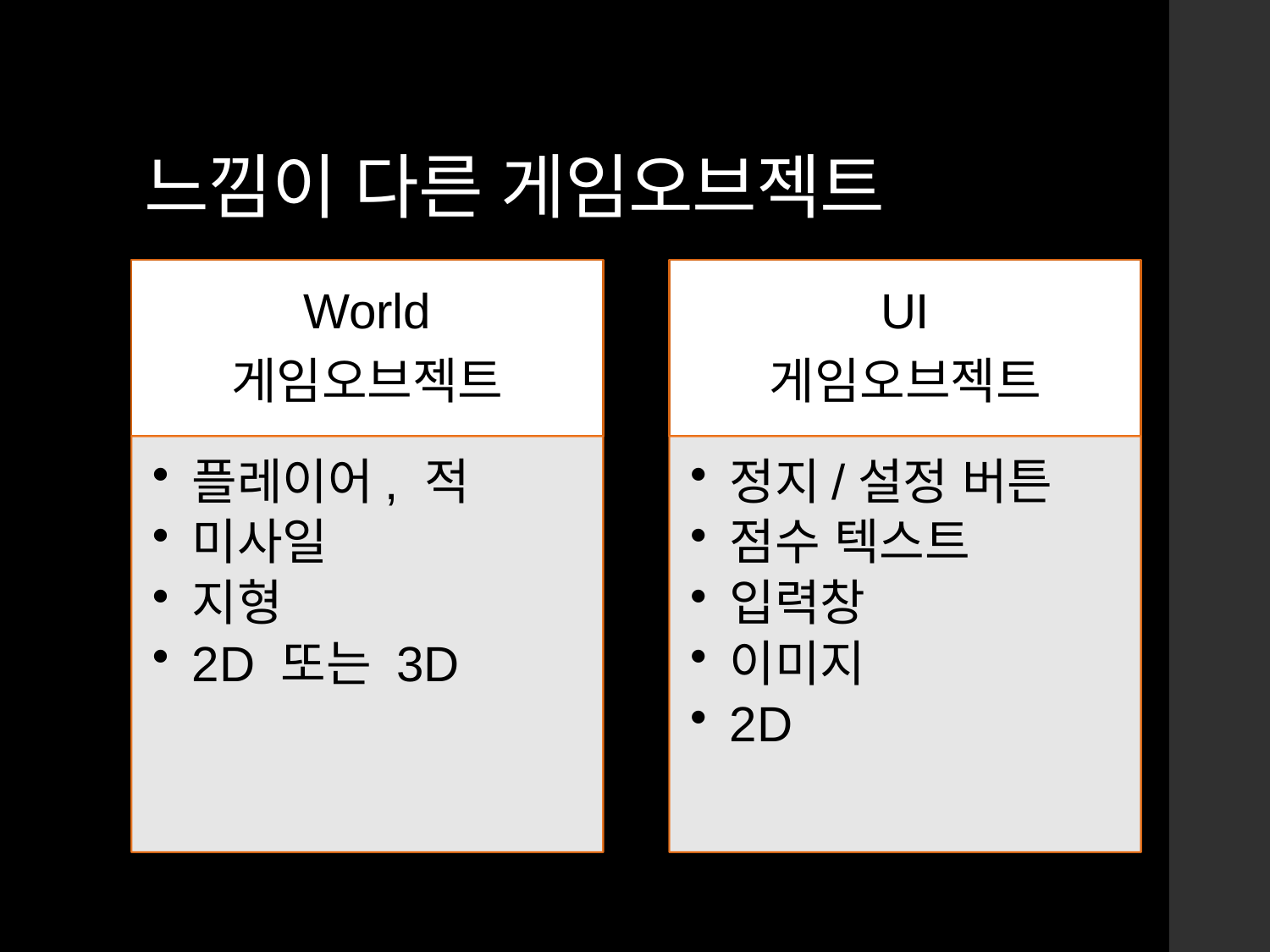

# 느낌이 다른 게임오브젝트
World
게임오브젝트
플레이어, 적
미사일
지형
2D 또는 3D
UI
게임오브젝트
정지/설정 버튼
점수 텍스트
입력창
이미지
2D